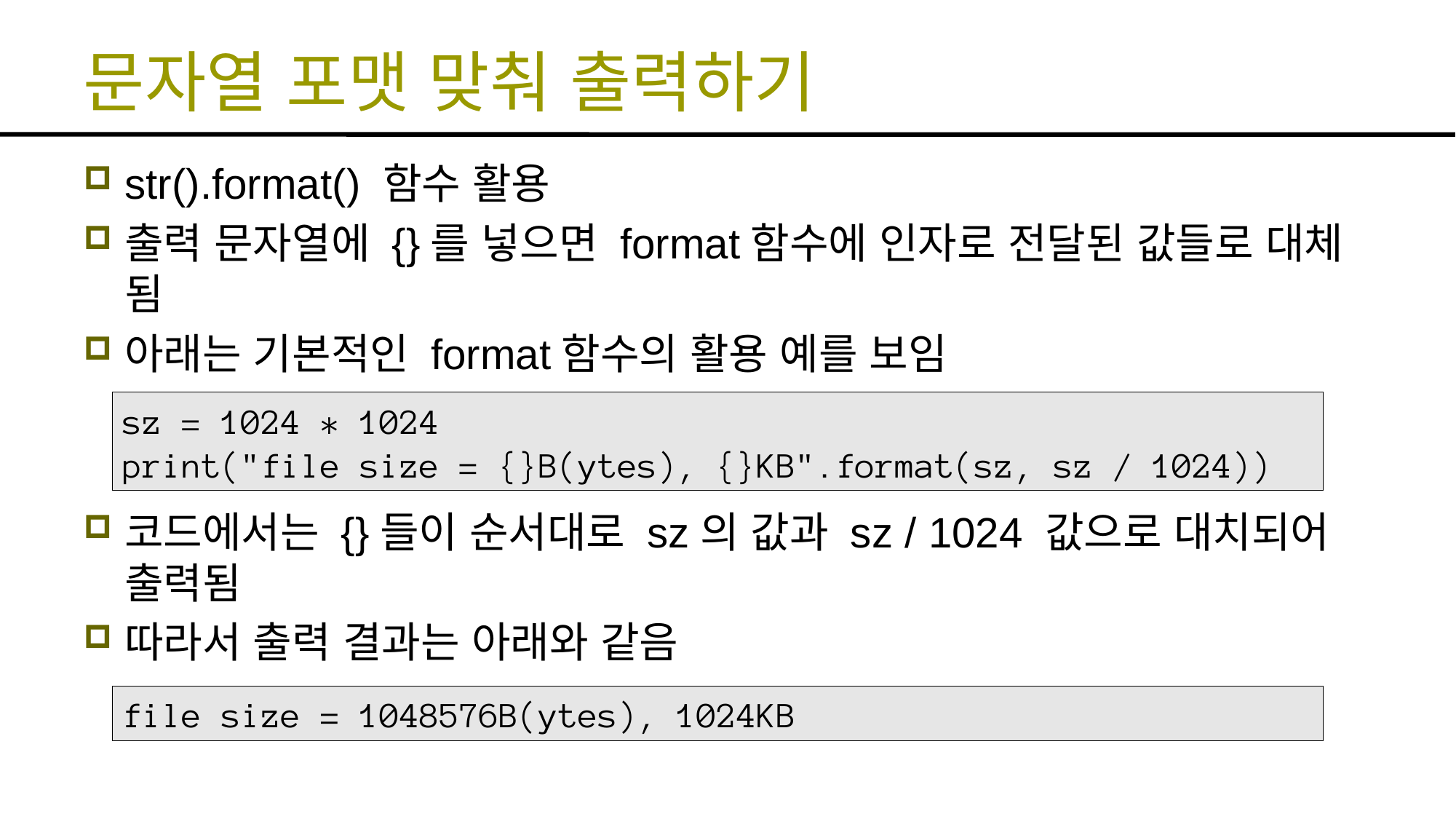

# 문자열 포맷 맞춰 출력하기
str().format() 함수 활용
출력 문자열에 {}를 넣으면 format함수에 인자로 전달된 값들로 대체 됨
아래는 기본적인 format함수의 활용 예를 보임

코드에서는 {}들이 순서대로 sz의 값과 sz / 1024 값으로 대치되어 출력됨
따라서 출력 결과는 아래와 같음

sz = 1024 * 1024
print("file size = {}B(ytes), {}KB".format(sz, sz / 1024))
file size = 1048576B(ytes), 1024KB